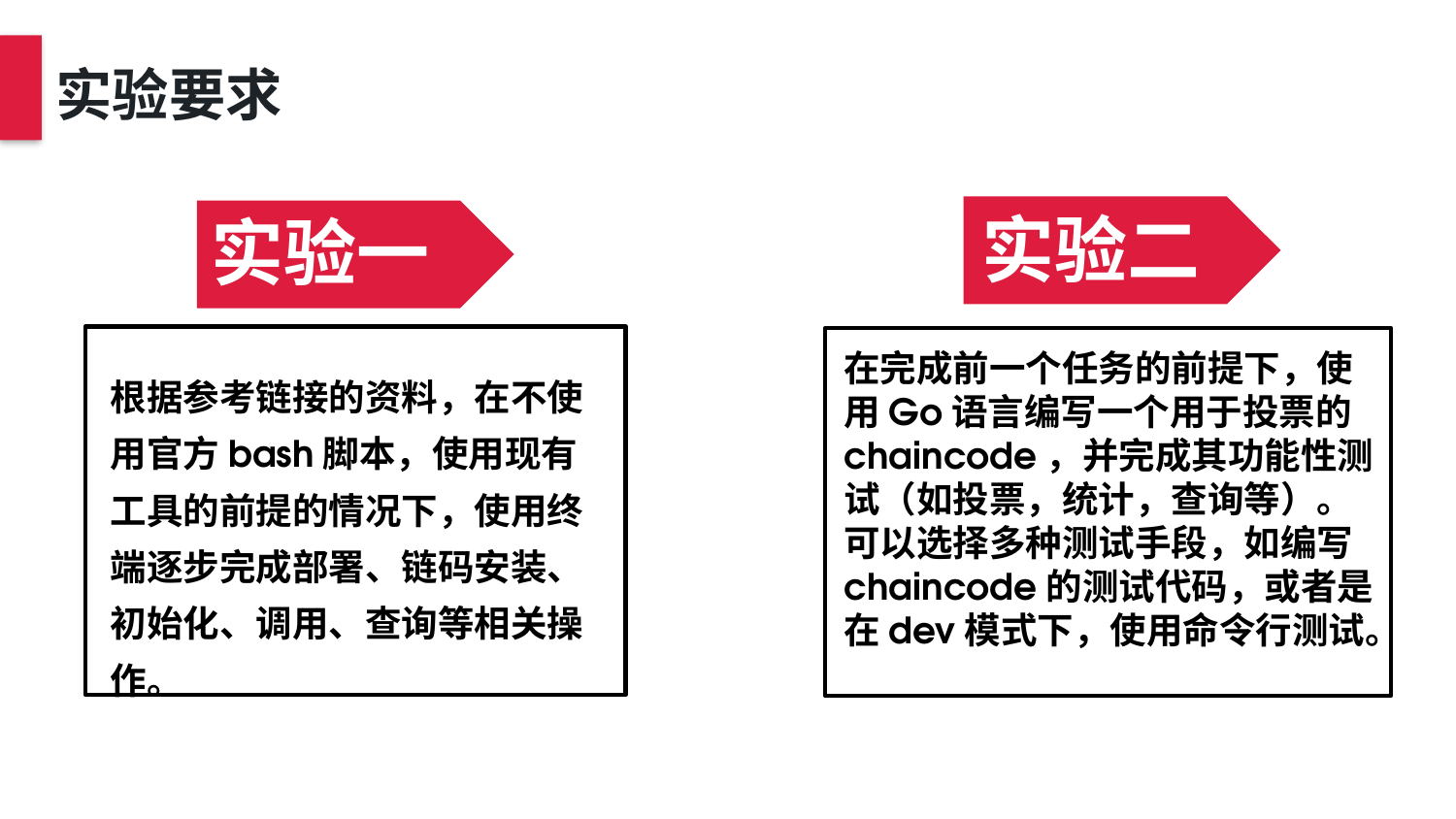

实验要求

实验二
实验一

在完成前一个任务的前提下，使用Go语言编写一个用于投票的chaincode，并完成其功能性测试（如投票，统计，查询等）。可以选择多种测试手段，如编写chaincode的测试代码，或者是在dev模式下，使用命令行测试。
根据参考链接的资料，在不使用官方bash脚本，使用现有工具的前提的情况下，使用终端逐步完成部署、链码安装、初始化、调用、查询等相关操作。